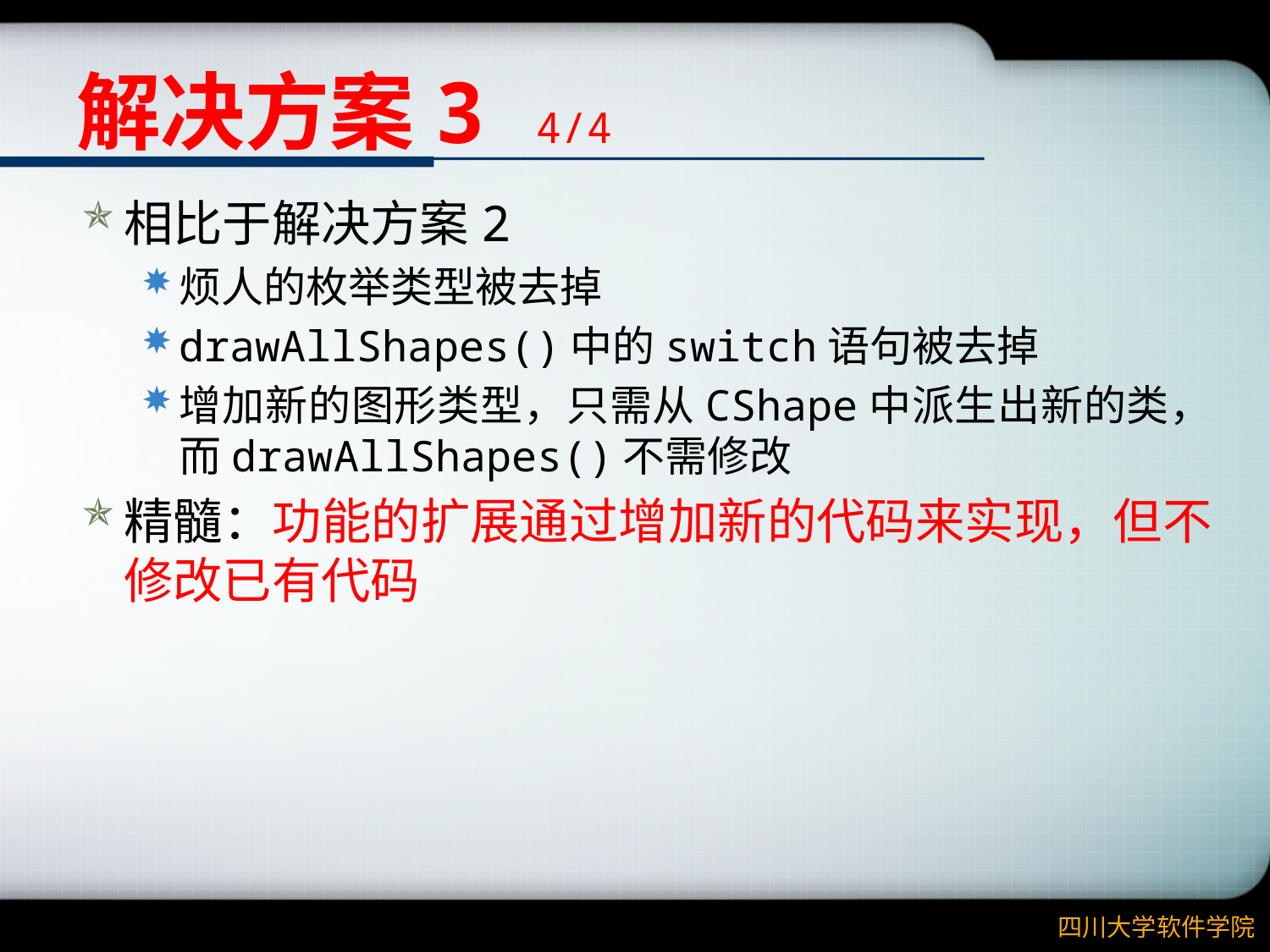

# 解决方案3 4/4
相比于解决方案2
烦人的枚举类型被去掉
drawAllShapes()中的switch语句被去掉
增加新的图形类型，只需从CShape中派生出新的类，而drawAllShapes()不需修改
精髓：功能的扩展通过增加新的代码来实现，但不修改已有代码